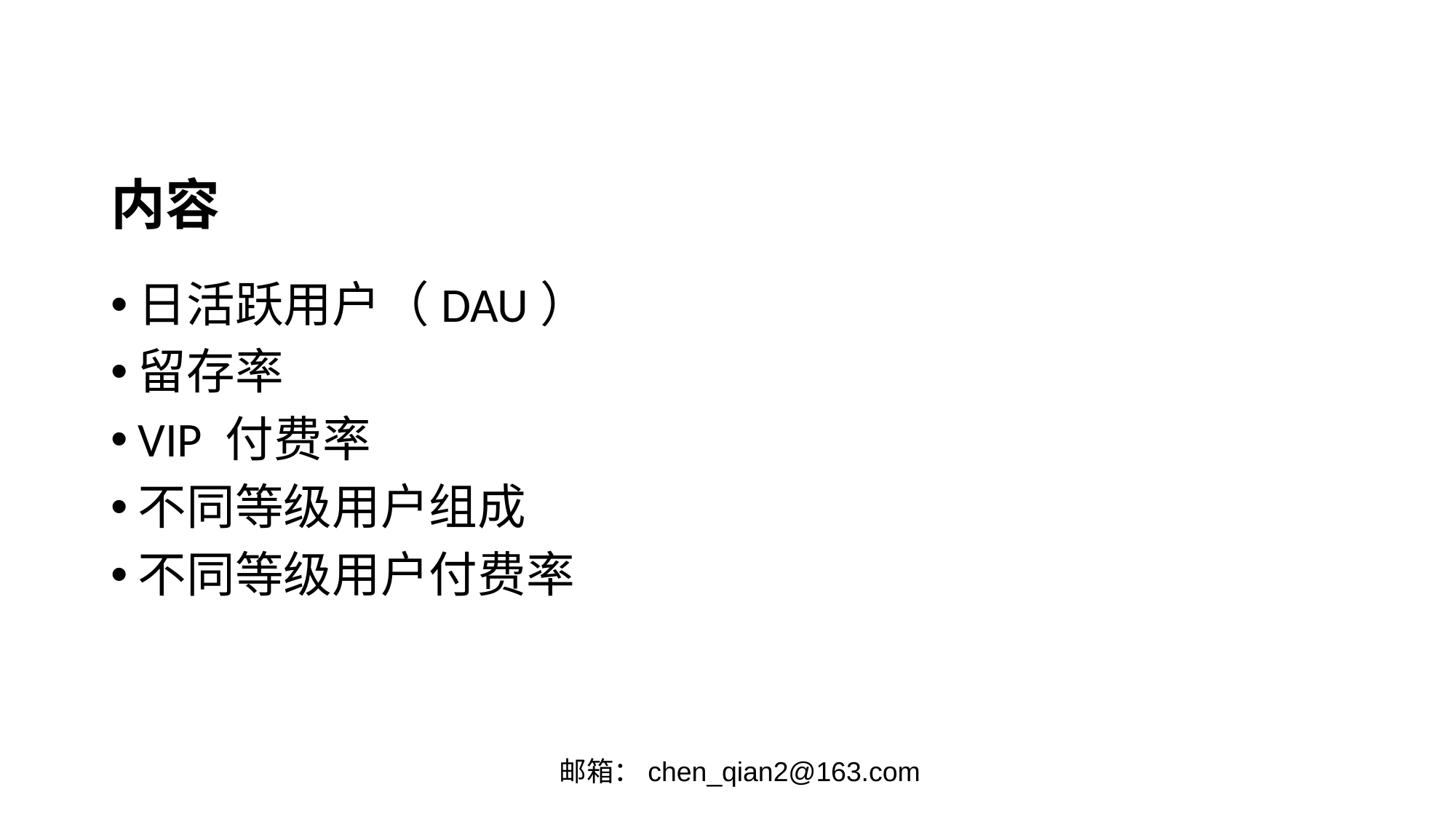

内容
日活跃用户（DAU）
留存率
VIP 付费率
不同等级用户组成
不同等级用户付费率

邮箱：chen_qian2@163.com